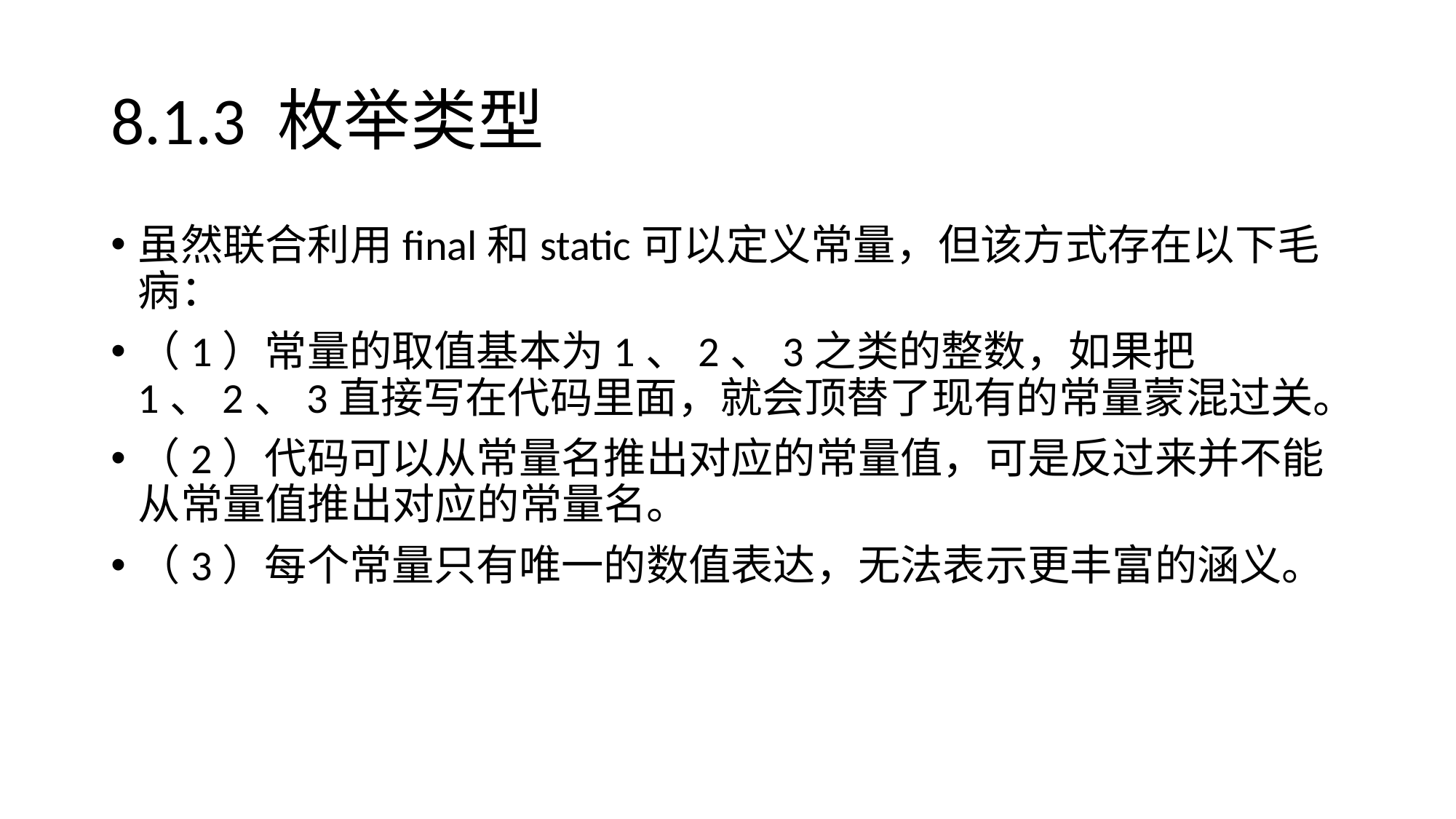

# 8.1.3 枚举类型
虽然联合利用final和static可以定义常量，但该方式存在以下毛病：
（1）常量的取值基本为1、2、3之类的整数，如果把1、2、3直接写在代码里面，就会顶替了现有的常量蒙混过关。
（2）代码可以从常量名推出对应的常量值，可是反过来并不能从常量值推出对应的常量名。
（3）每个常量只有唯一的数值表达，无法表示更丰富的涵义。